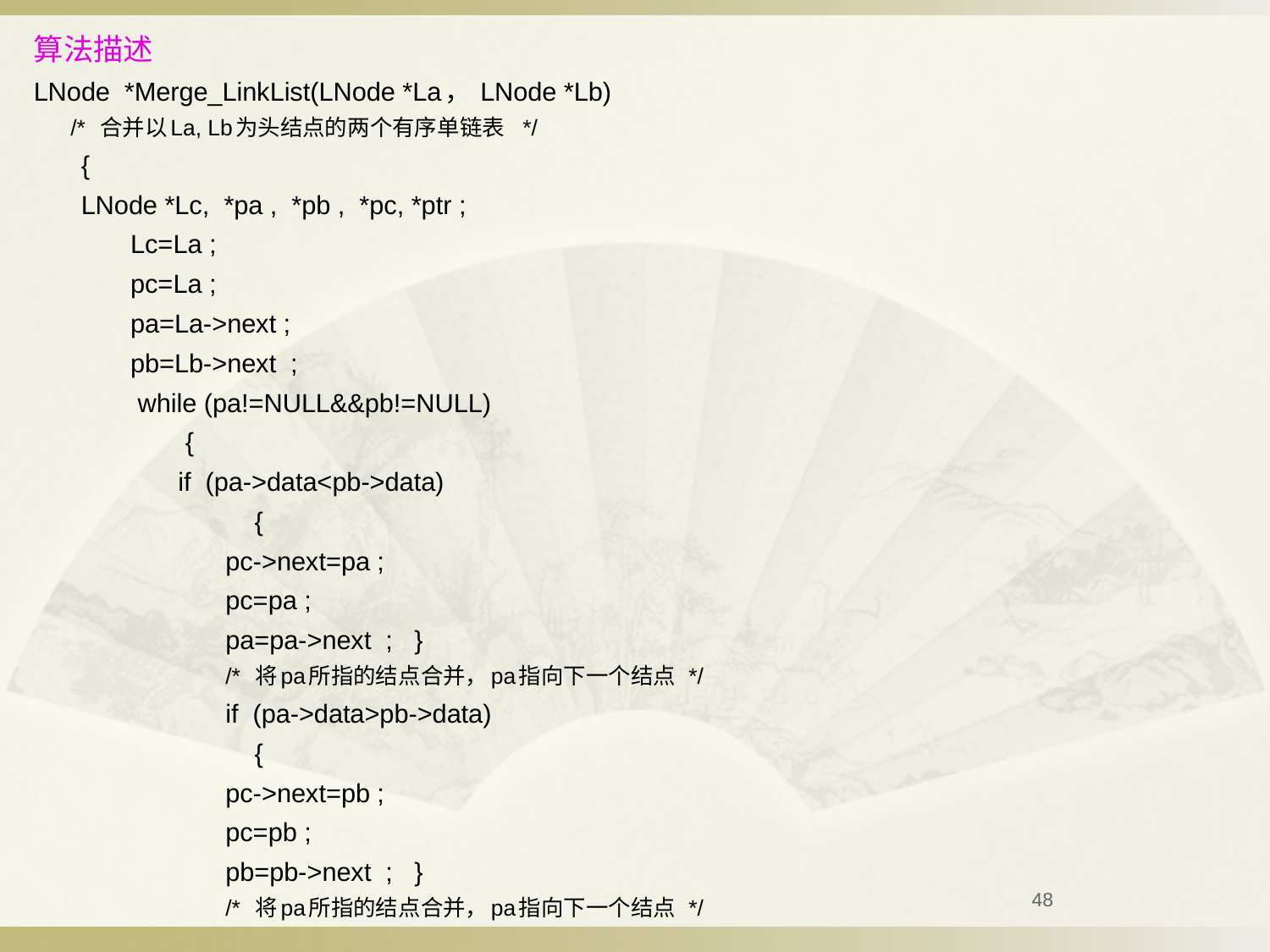

# 算法描述
LNode  *Merge_LinkList(LNode *La， LNode *Lb)
      /*  合并以La, Lb为头结点的两个有序单链表   */
{
	LNode *Lc,  *pa ,  *pb ,  *pc, *ptr ;
	Lc=La ;
	pc=La ;
	pa=La->next ;
	pb=Lb->next  ;
 while (pa!=NULL&&pb!=NULL)
 {
	if  (pa->data<pb->data)
    {
		pc->next=pa ;
		pc=pa ;
		pa=pa->next  ;   }
	/*  将pa所指的结点合并，pa指向下一个结点  */
	if  (pa->data>pb->data)
    {
		pc->next=pb ;
		pc=pb ;
		pb=pb->next  ;   }
/*  将pa所指的结点合并，pa指向下一个结点  */
48